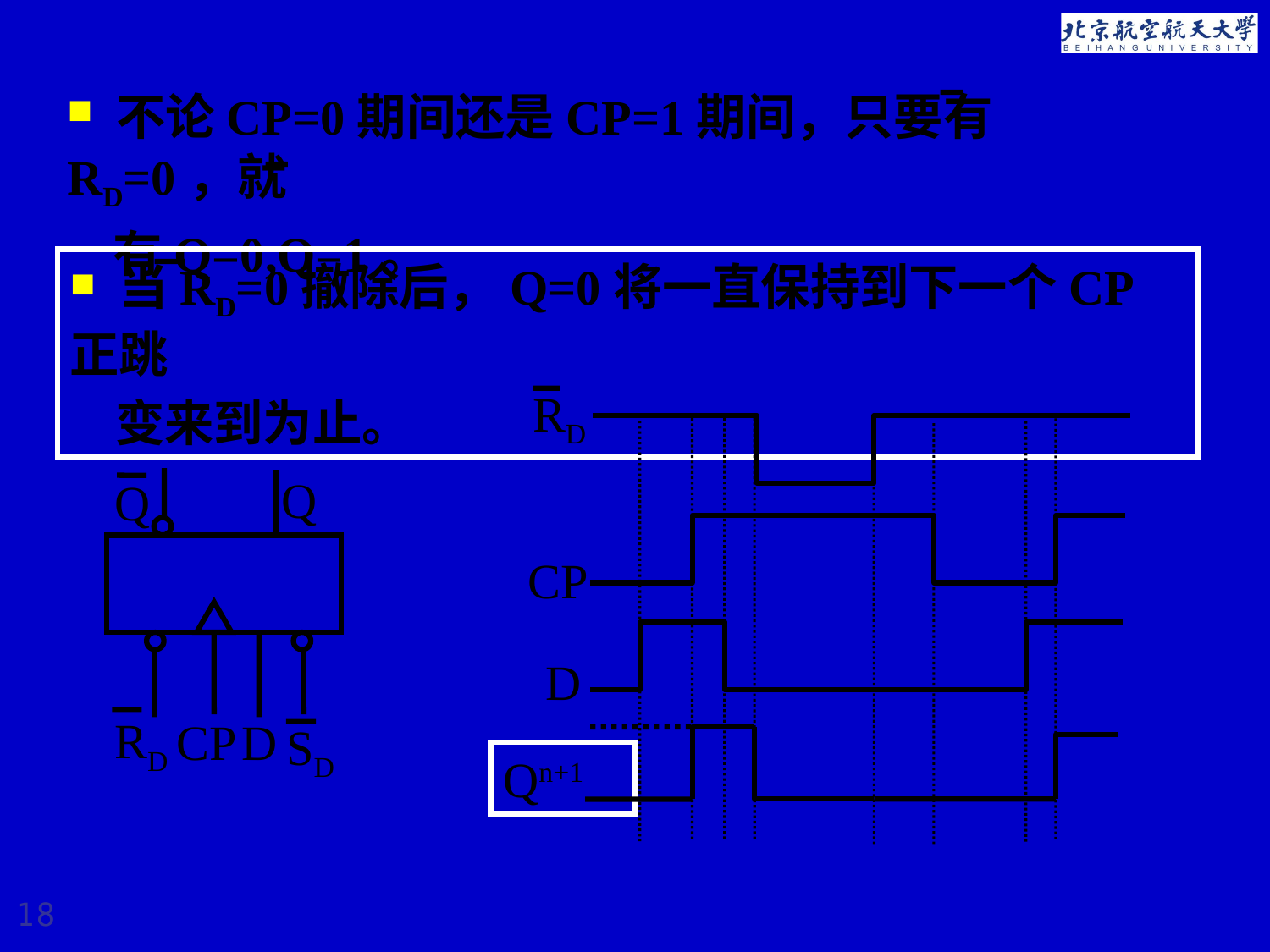

不论CP=0期间还是CP=1期间，只要有RD=0，就
   有Q=0,Q=1。

 当RD=0撤除后，Q=0将一直保持到下一个CP正跳
   变来到为止。

RD

CP

D

Q
Q

RD
CP
D

SD

Qn+1

18